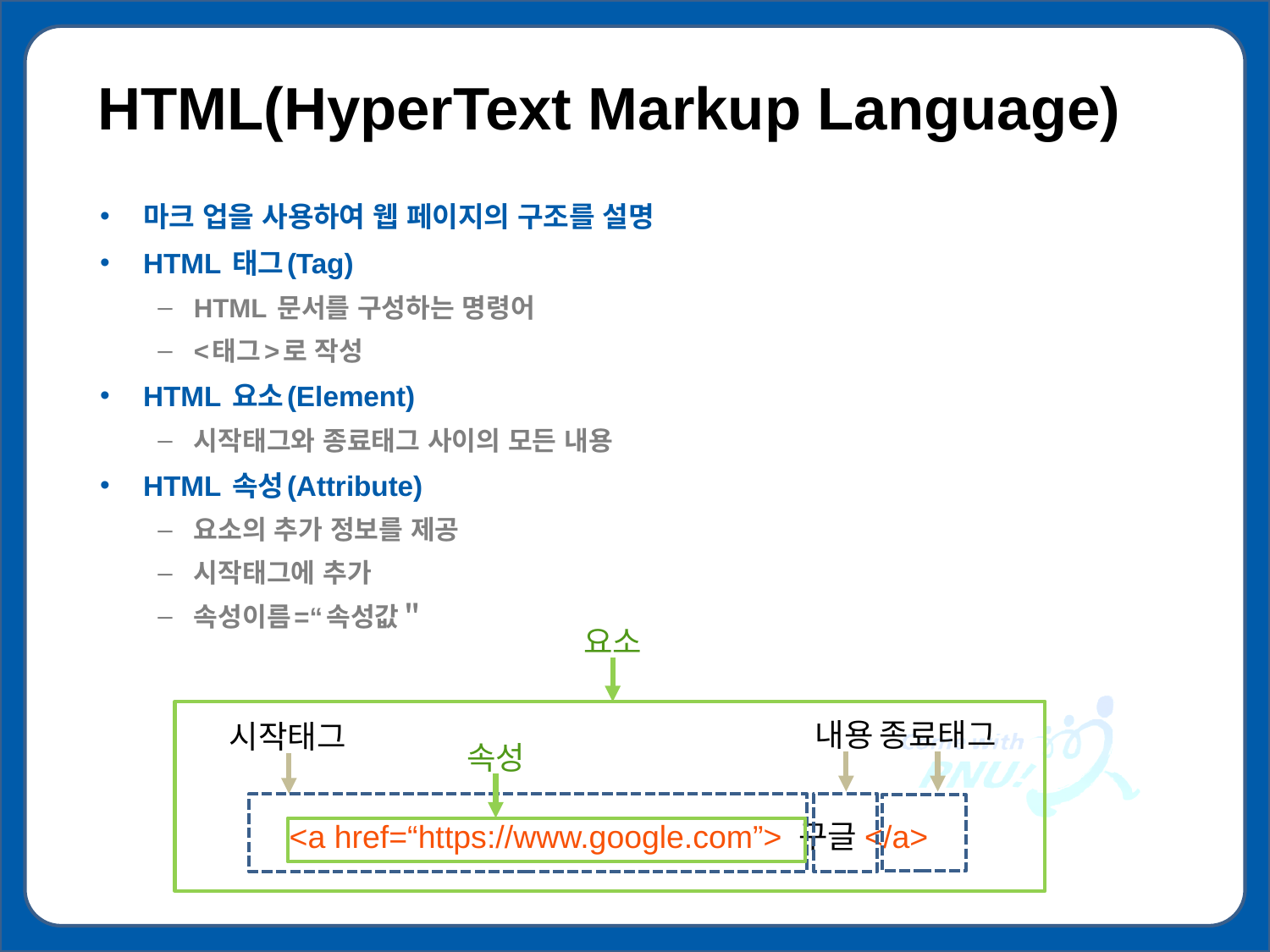

# HTML(HyperText Markup Language)
마크 업을 사용하여 웹 페이지의 구조를 설명
HTML 태그(Tag)
HTML 문서를 구성하는 명령어
<태그>로 작성
HTML 요소(Element)
시작태그와 종료태그 사이의 모든 내용
HTML 속성(Attribute)
요소의 추가 정보를 제공
시작태그에 추가
속성이름=“속성값＂

요소

내용
종료태그
시작태그
속성

<a href=“https://www.google.com”> 구글</a>